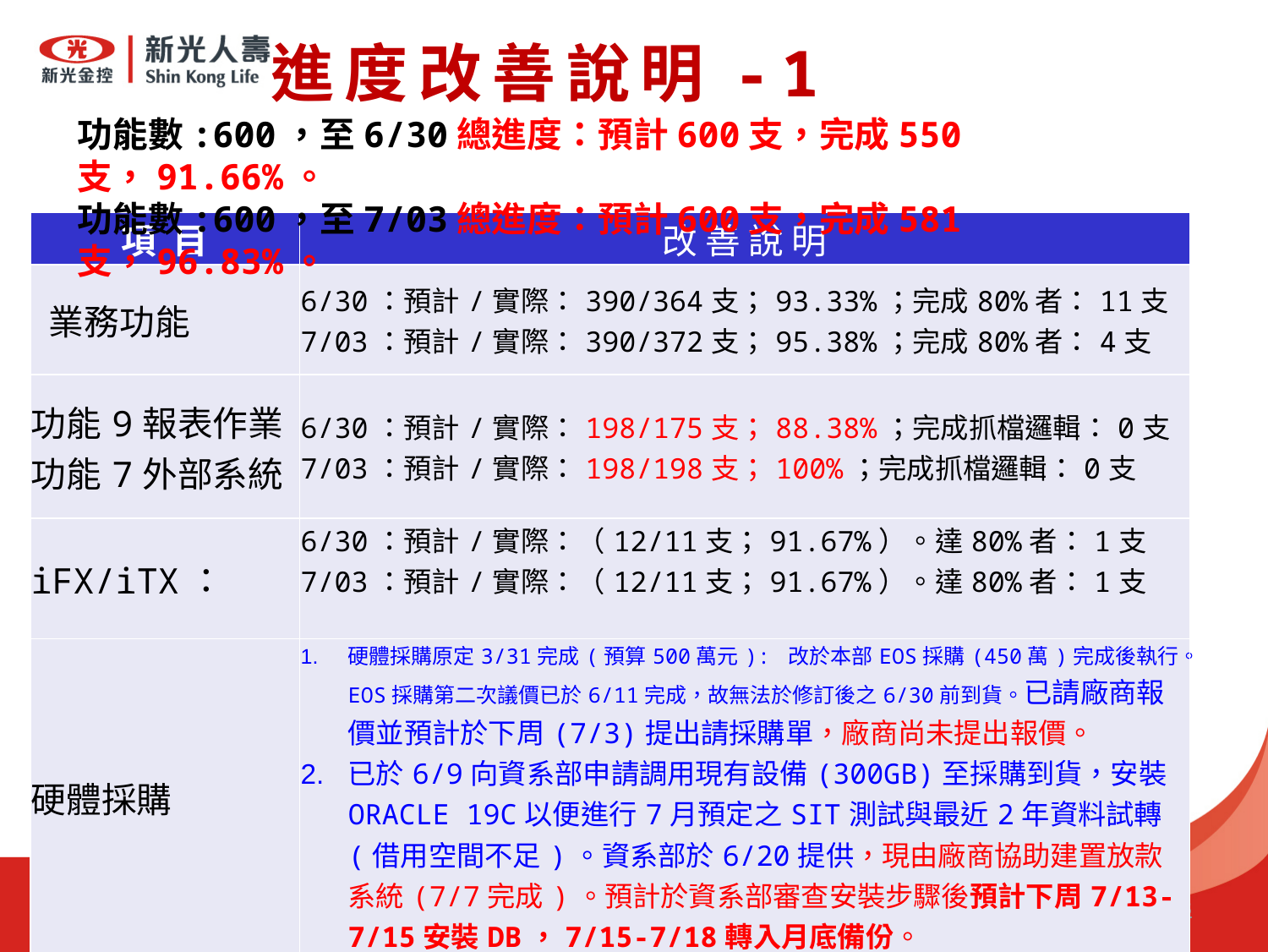

進度改善說明-1

功能數:600，至6/30總進度：預計600支，完成550支，91.66%。
功能數:600，至7/03總進度：預計600支，完成581支，96.83%。

| 項 目 | 改 善 說 明 |
| --- | --- |
| 業務功能 | 6/30：預計/實際：390/364支；93.33%；完成80%者：11支 7/03：預計/實際：390/372支；95.38%；完成80%者：4支 |
| 功能9報表作業 功能7外部系統 | 6/30：預計/實際：198/175支；88.38%；完成抓檔邏輯：0支 7/03：預計/實際：198/198支；100%；完成抓檔邏輯：0支 |
| iFX/iTX： | 6/30：預計/實際：（12/11支；91.67%）。達80%者：1支 7/03：預計/實際：（12/11支；91.67%）。達80%者：1支 |
| 硬體採購 | 硬體採購原定3/31完成(預算500萬元): 改於本部EOS採購(450萬)完成後執行。EOS採購第二次議價已於6/11完成，故無法於修訂後之6/30前到貨。已請廠商報價並預計於下周(7/3)提出請採購單，廠商尚未提出報價。 已於6/9向資系部申請調用現有設備(300GB)至採購到貨，安裝ORACLE 19C以便進行7月預定之SIT測試與最近2年資料試轉(借用空間不足)。資系部於6/20提供，現由廠商協助建置放款系統(7/7完成)。預計於資系部審查安裝步驟後預計下周7/13-7/15安裝DB，7/15-7/18轉入月底備份。 |
8